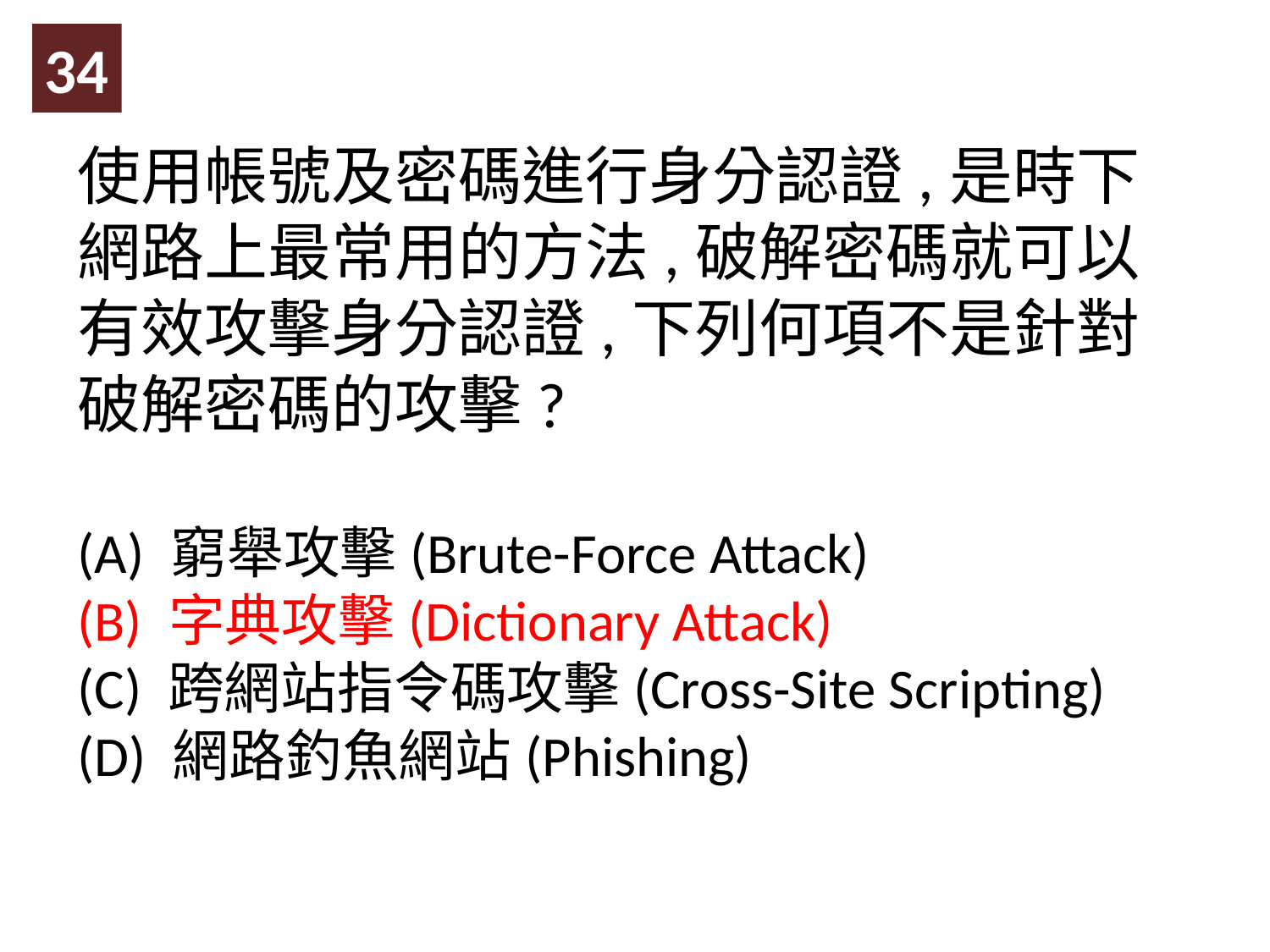

34
使用帳號及密碼進行身分認證,是時下網路上最常用的方法,破解密碼就可以有效攻擊身分認證,下列何項不是針對破解密碼的攻擊?

(A) 窮舉攻擊(Brute-Force Attack)
(B) 字典攻擊(Dictionary Attack)
(C) 跨網站指令碼攻擊(Cross-Site Scripting)
(D) 網路釣魚網站(Phishing)